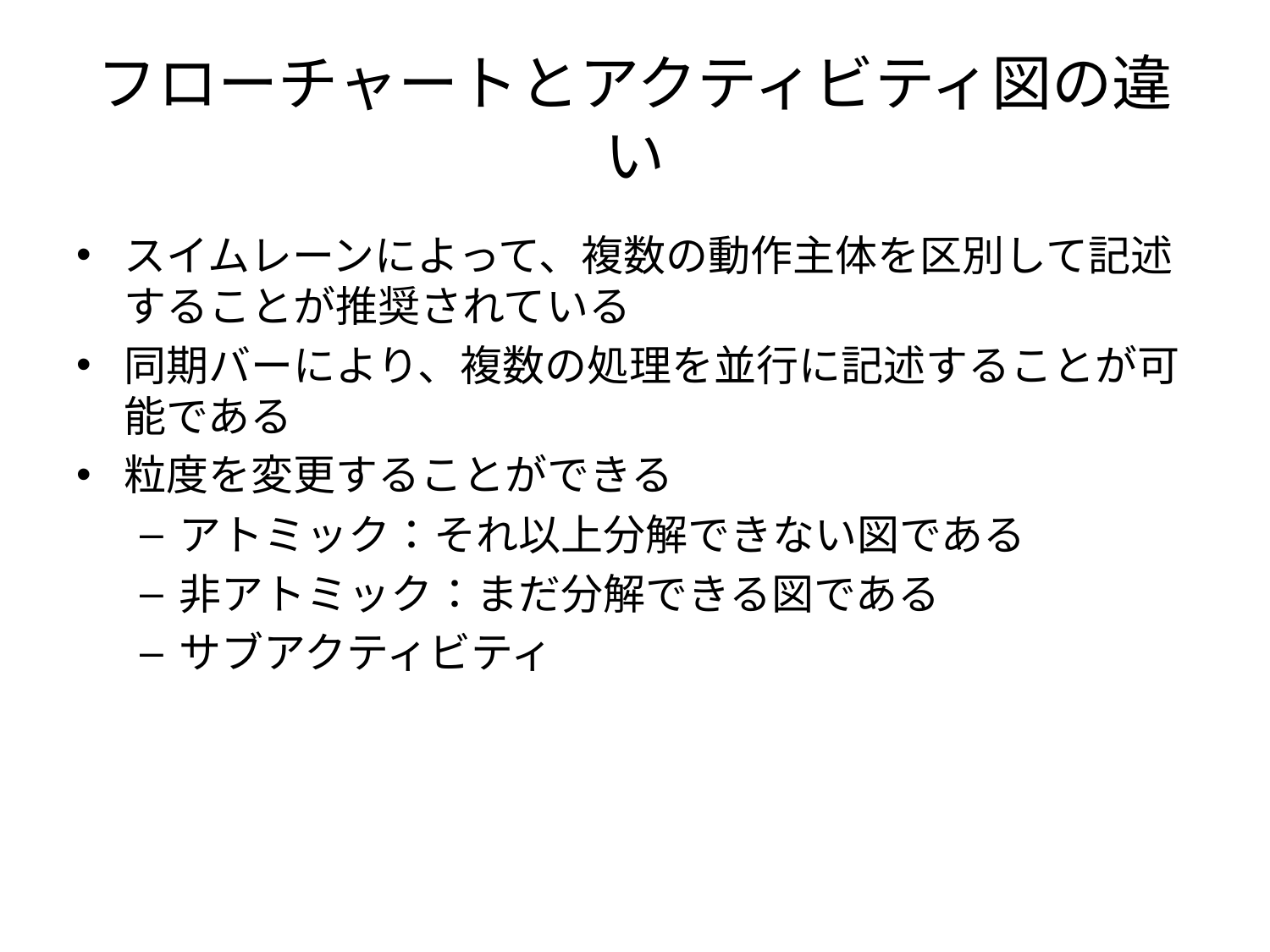

# フローチャートとアクティビティ図の違い
スイムレーンによって、複数の動作主体を区別して記述することが推奨されている
同期バーにより、複数の処理を並行に記述することが可能である
粒度を変更することができる
アトミック：それ以上分解できない図である
非アトミック：まだ分解できる図である
サブアクティビティ